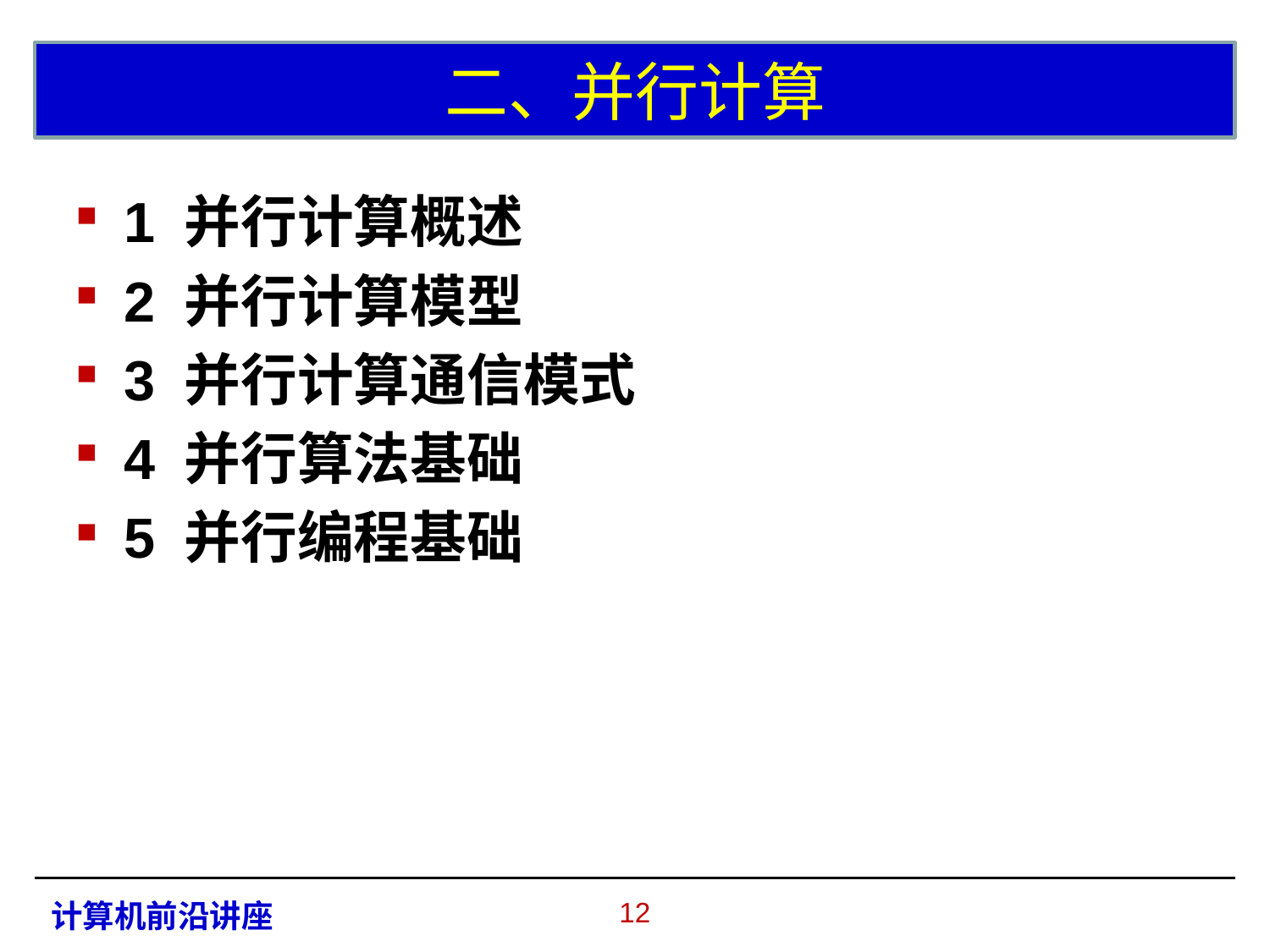

# 二、并行计算
1 并行计算概述
2 并行计算模型
3 并行计算通信模式
4 并行算法基础
5 并行编程基础
12